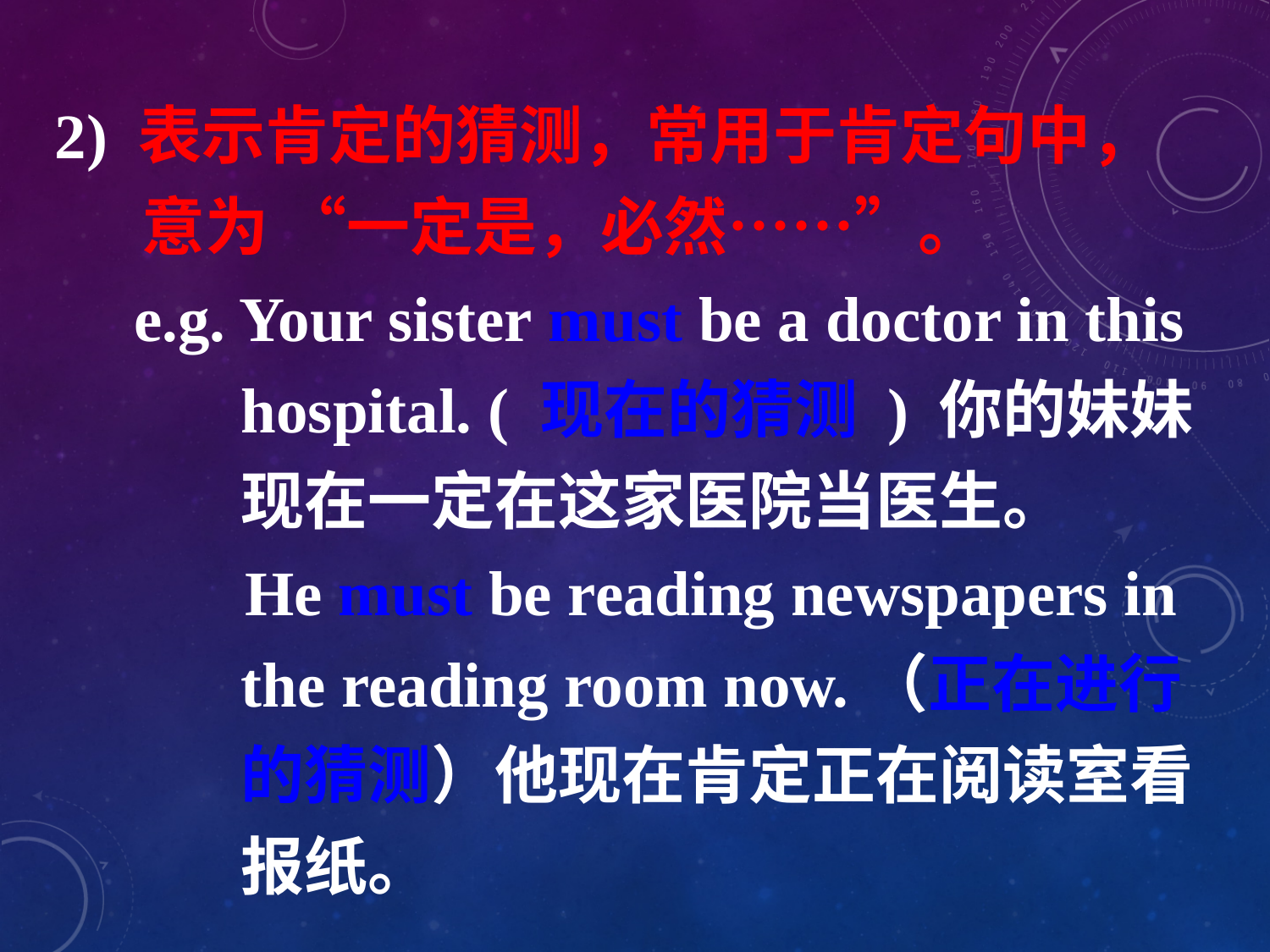

2) 表示肯定的猜测，常用于肯定句中，
     意为 “一定是，必然……”。
     e.g. Your sister must be a doctor in this hospital. ( 现在的猜测 ) 你的妹妹现在一定在这家医院当医生。
            He must be reading newspapers in the reading room now.（正在进行的猜测）他现在肯定正在阅读室看报纸。